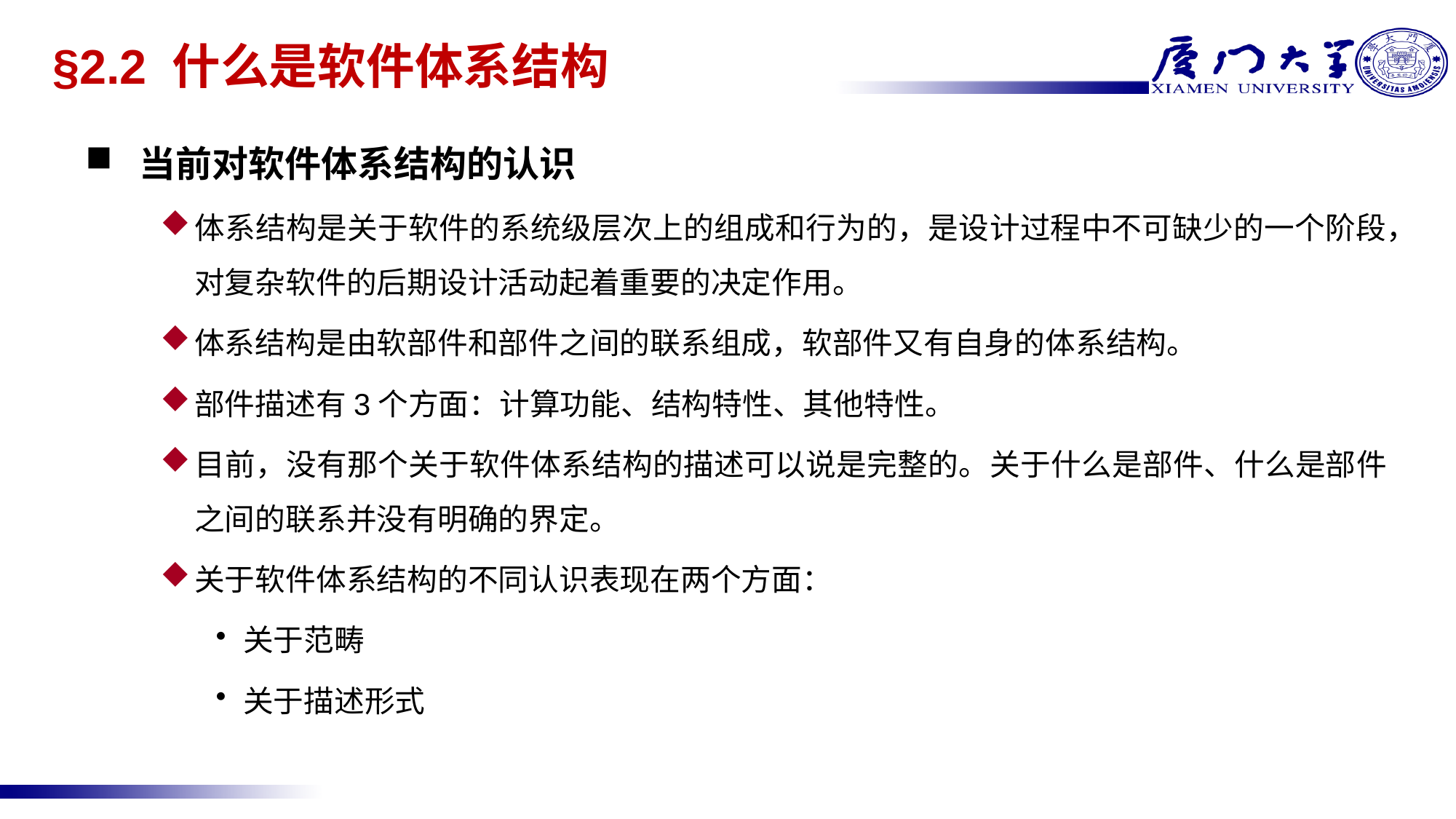

# §2.2 什么是软件体系结构
当前对软件体系结构的认识
体系结构是关于软件的系统级层次上的组成和行为的，是设计过程中不可缺少的一个阶段，对复杂软件的后期设计活动起着重要的决定作用。
体系结构是由软部件和部件之间的联系组成，软部件又有自身的体系结构。
部件描述有3个方面：计算功能、结构特性、其他特性。
目前，没有那个关于软件体系结构的描述可以说是完整的。关于什么是部件、什么是部件之间的联系并没有明确的界定。
关于软件体系结构的不同认识表现在两个方面：
关于范畴
关于描述形式